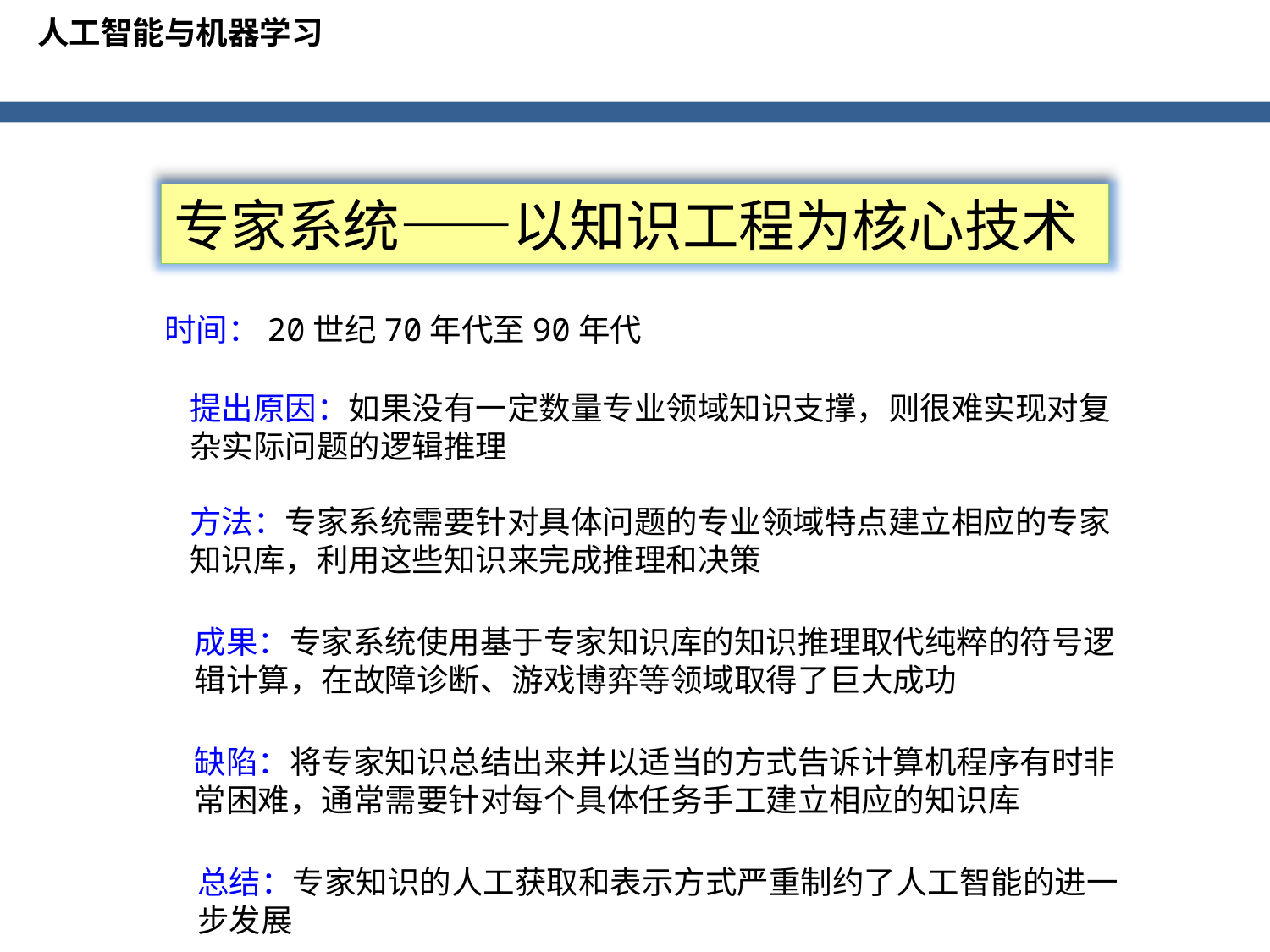

人工智能与机器学习
专家系统——以知识工程为核心技术
时间：20世纪70年代至90年代
提出原因：如果没有一定数量专业领域知识支撑，则很难实现对复杂实际问题的逻辑推理
方法：专家系统需要针对具体问题的专业领域特点建立相应的专家知识库，利用这些知识来完成推理和决策
成果：专家系统使用基于专家知识库的知识推理取代纯粹的符号逻辑计算，在故障诊断、游戏博弈等领域取得了巨大成功
缺陷：将专家知识总结出来并以适当的方式告诉计算机程序有时非常困难，通常需要针对每个具体任务手工建立相应的知识库
总结：专家知识的人工获取和表示方式严重制约了人工智能的进一步发展